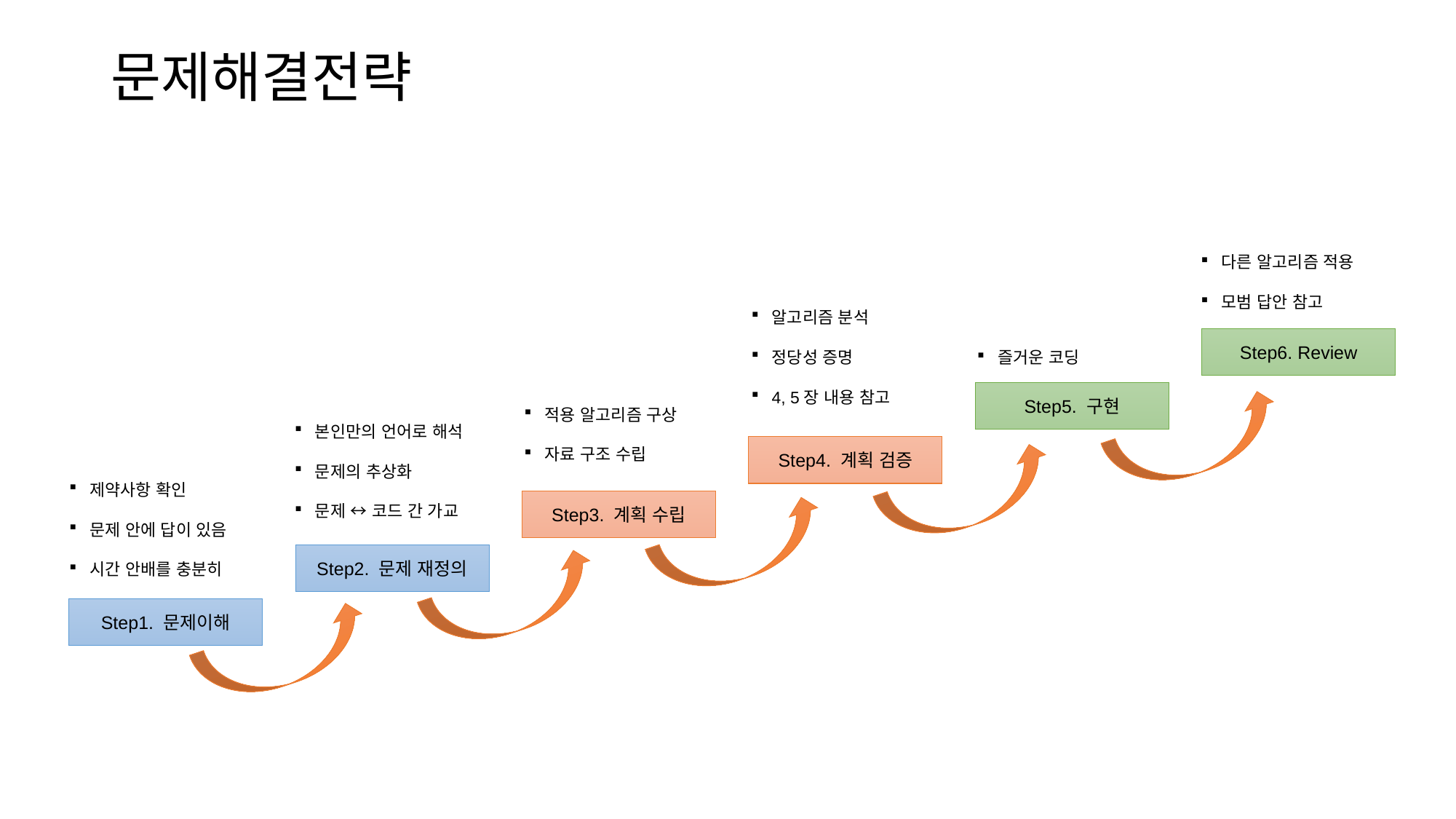

# 문제해결전략
다른 알고리즘 적용
모범 답안 참고
알고리즘 분석
정당성 증명
4, 5장 내용 참고
즐거운 코딩
Step6. Review
적용 알고리즘 구상
자료 구조 수립
Step5. 구현
본인만의 언어로 해석
문제의 추상화
문제 ↔ 코드 간 가교

Step4. 계획 검증
제약사항 확인
문제 안에 답이 있음
시간 안배를 충분히

Step3. 계획 수립

Step2. 문제 재정의

Step1. 문제이해